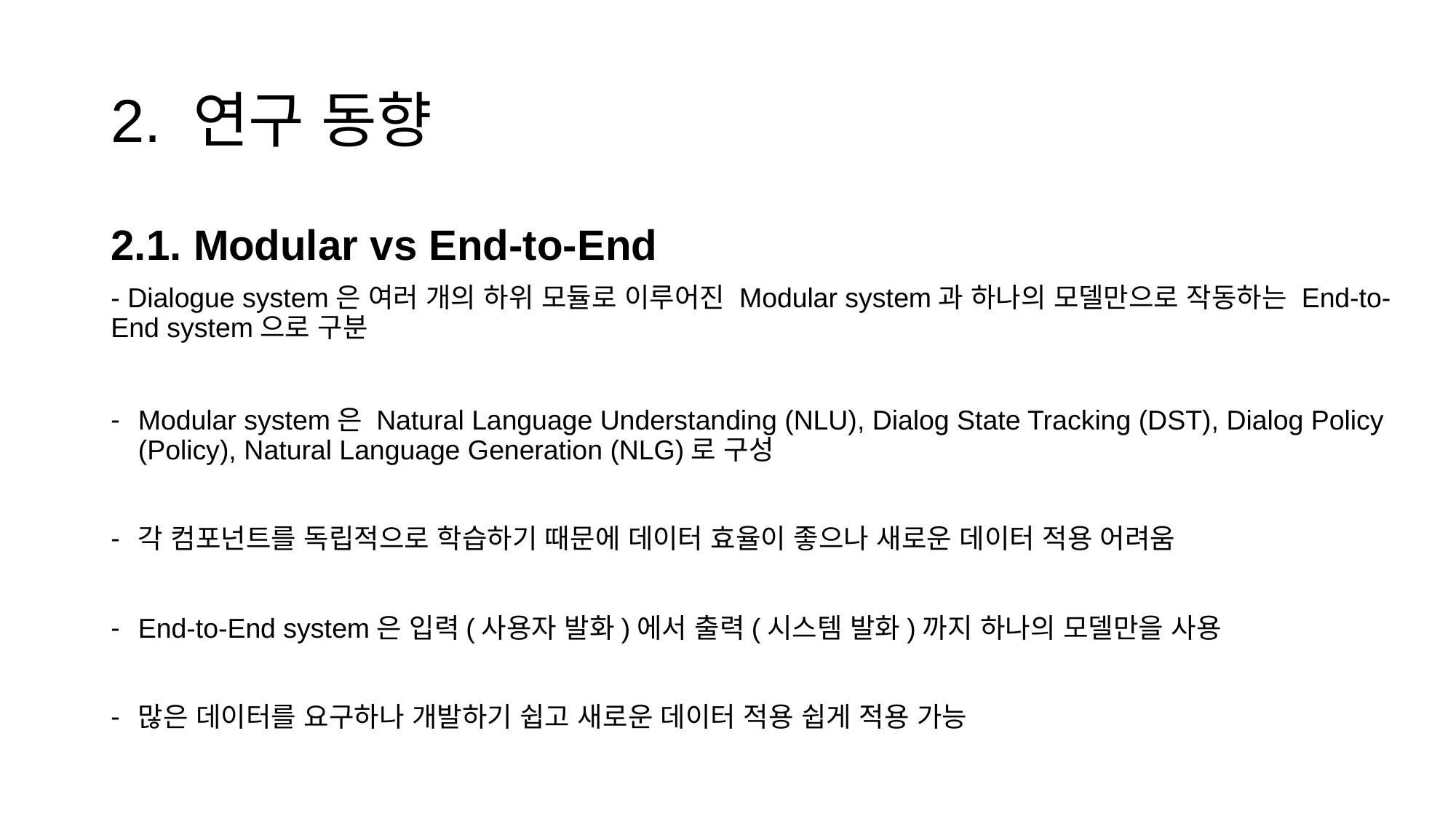

# 2. 연구 동향
2.1. Modular vs End-to-End
- Dialogue system은 여러 개의 하위 모듈로 이루어진 Modular system과 하나의 모델만으로 작동하는 End-to-End system으로 구분

Modular system은 Natural Language Understanding (NLU), Dialog State Tracking (DST), Dialog Policy (Policy), Natural Language Generation (NLG)로 구성

각 컴포넌트를 독립적으로 학습하기 때문에 데이터 효율이 좋으나 새로운 데이터 적용 어려움

End-to-End system은 입력(사용자 발화)에서 출력(시스템 발화)까지 하나의 모델만을 사용

많은 데이터를 요구하나 개발하기 쉽고 새로운 데이터 적용 쉽게 적용 가능